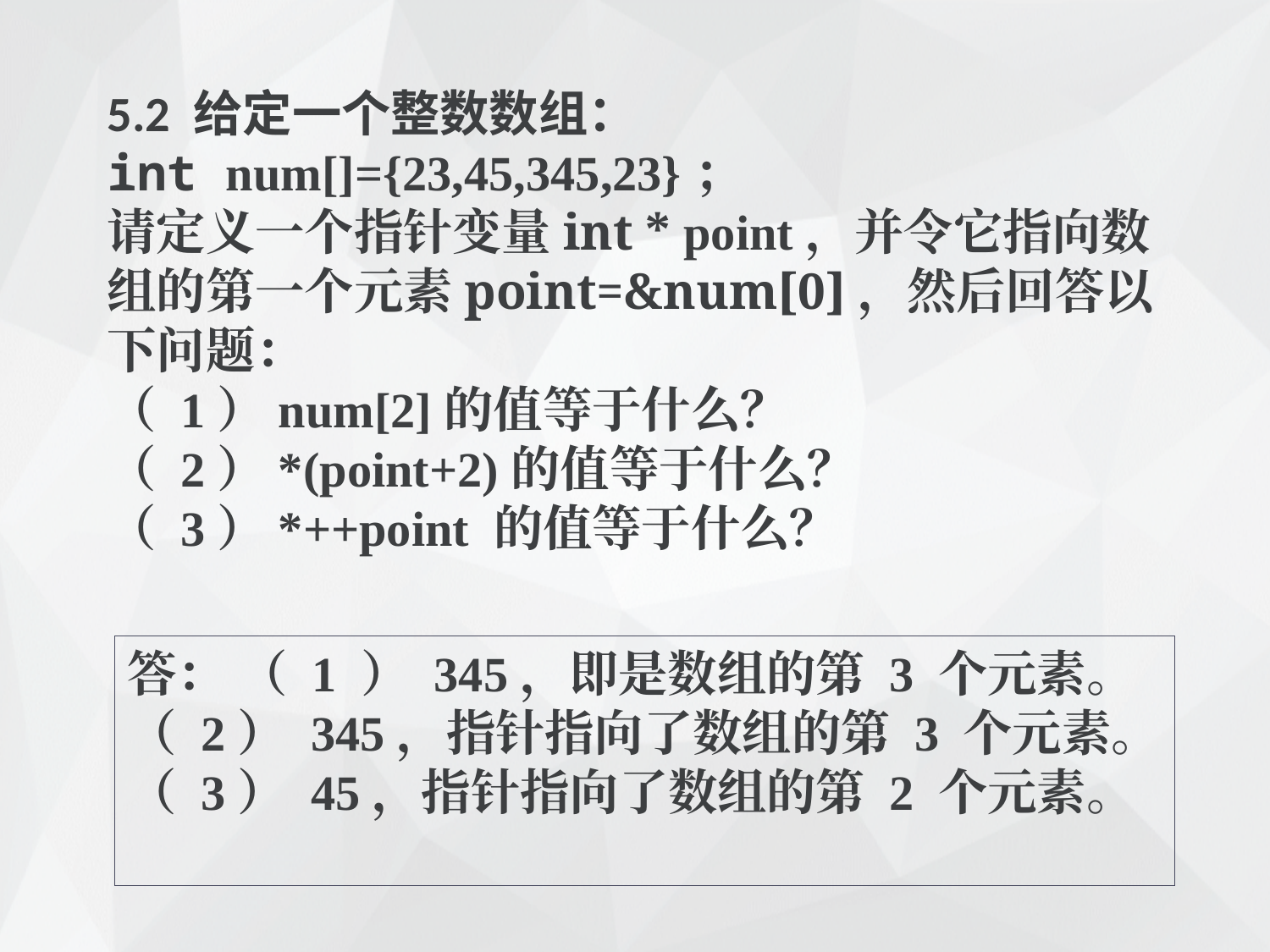

5.2 给定一个整数数组：
int num[]={23,45,345,23}；
请定义一个指针变量int * point，并令它指向数组的第一个元素point=&num[0]，然后回答以下问题：
（ 1）num[2]的值等于什么？
（ 2）*(point+2)的值等于什么？
（ 3）*++point 的值等于什么？
答： （ 1 ） 345，即是数组的第 3 个元素。
（ 2） 345，指针指向了数组的第 3 个元素。
（ 3） 45，指针指向了数组的第 2 个元素。